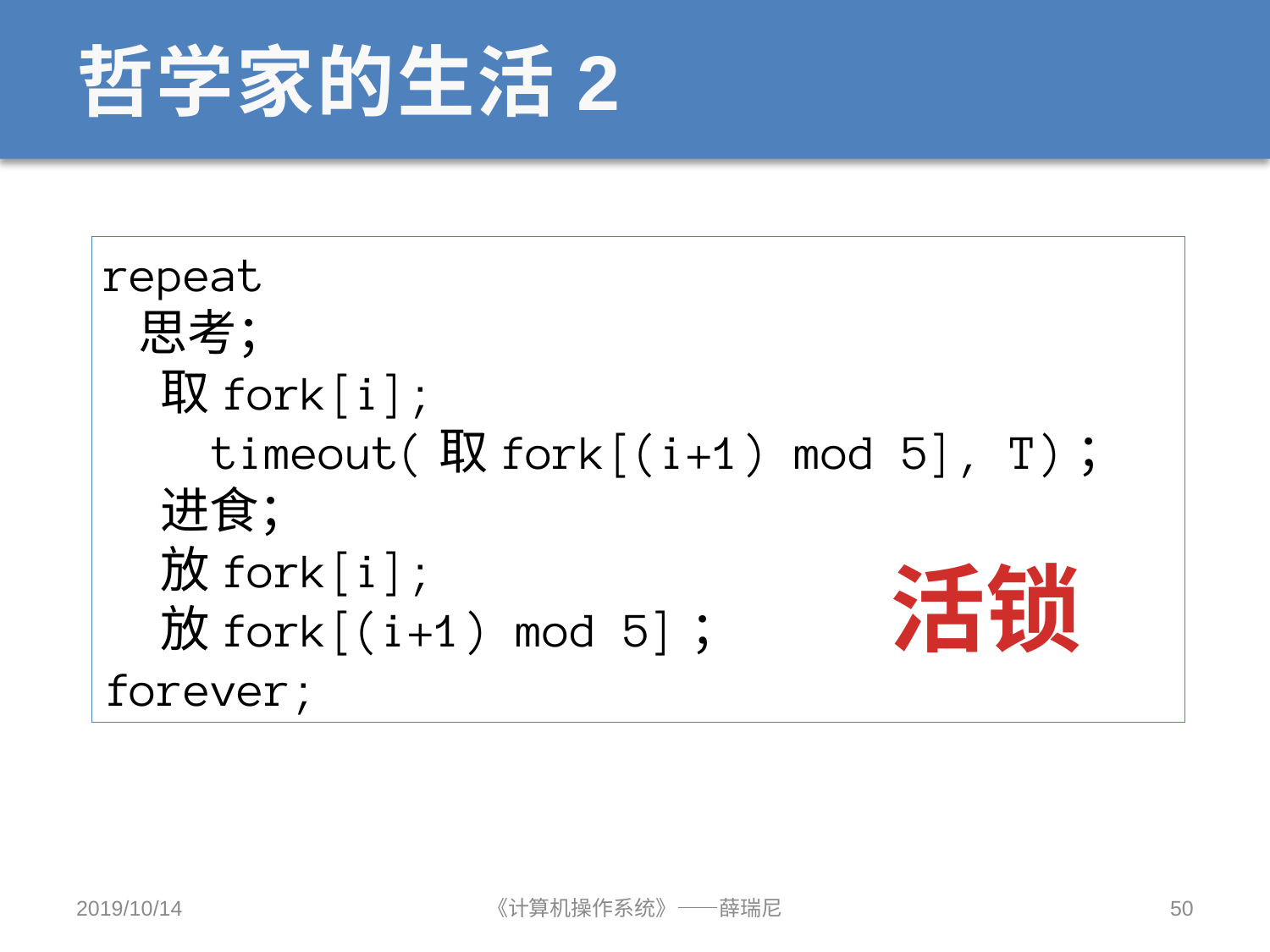

# 哲学家的生活2
repeat
  思考；
    取fork[i];
    timeout(取fork[(i+1) mod 5], T)；
    进食；
    放fork[i];
    放fork[(i+1) mod 5]；
forever;
活锁
2019/10/14
《计算机操作系统》——薛瑞尼
50